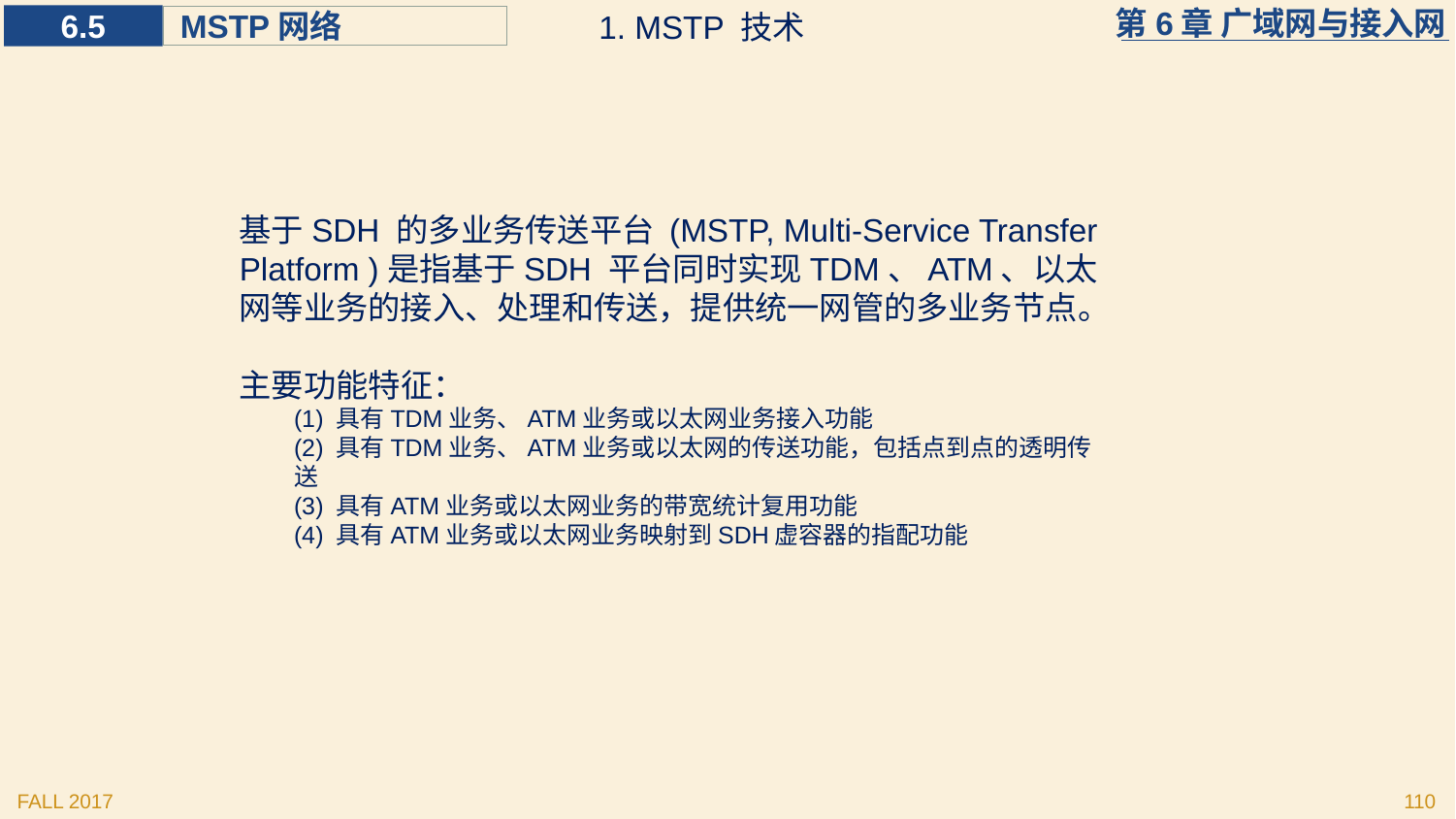

1. MSTP 技术
基于SDH 的多业务传送平台 (MSTP, Multi-Service Transfer Platform )是指基于SDH 平台同时实现TDM、ATM、以太网等业务的接入、处理和传送，提供统一网管的多业务节点。

主要功能特征：
(1) 具有TDM业务、ATM业务或以太网业务接入功能
(2) 具有TDM业务、ATM业务或以太网的传送功能，包括点到点的透明传送
(3) 具有ATM业务或以太网业务的带宽统计复用功能
(4) 具有ATM业务或以太网业务映射到SDH虚容器的指配功能